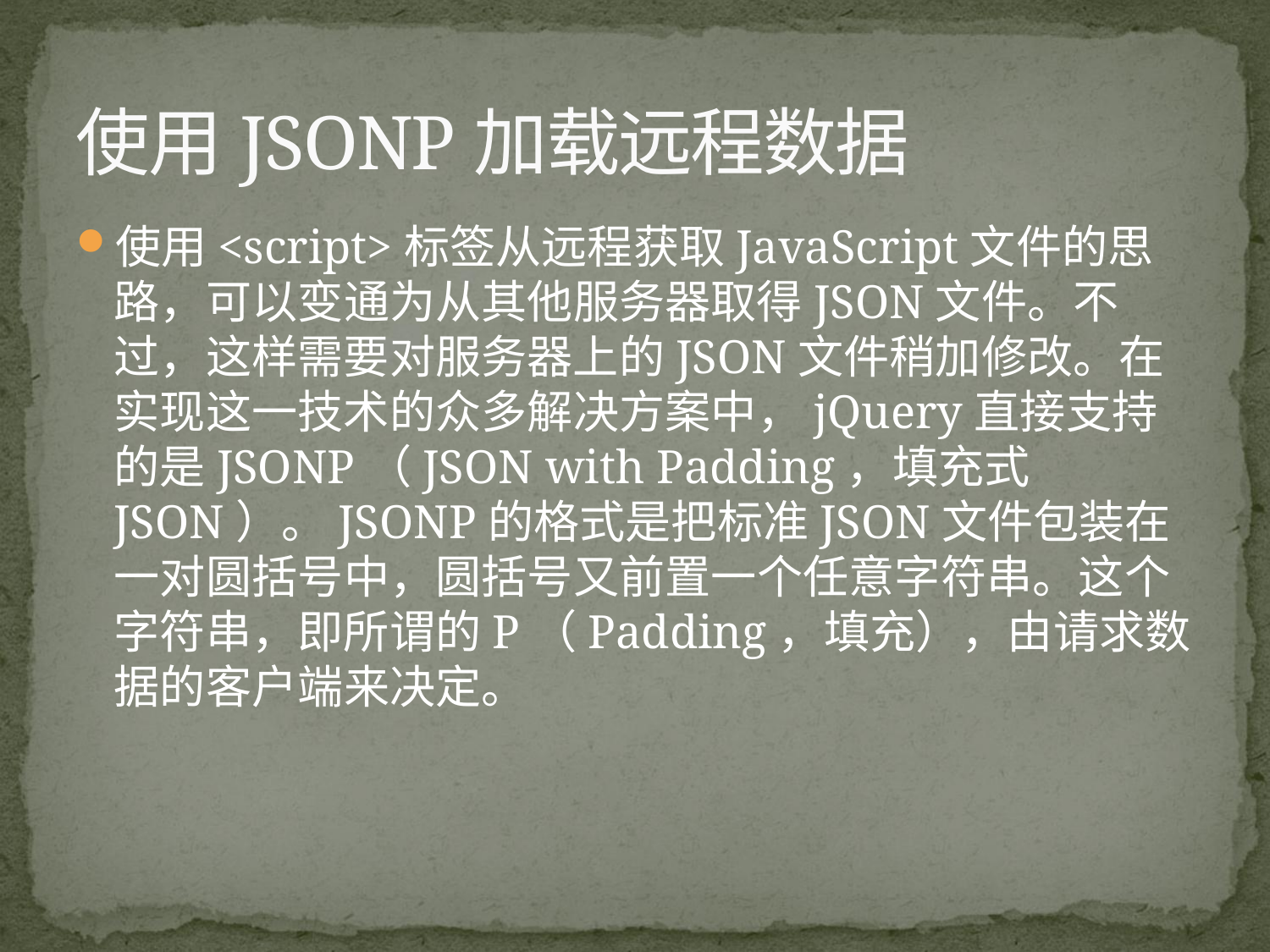

# 使用JSONP加载远程数据
使用<script>标签从远程获取JavaScript文件的思路，可以变通为从其他服务器取得JSON文件。不过，这样需要对服务器上的JSON文件稍加修改。在实现这一技术的众多解决方案中，jQuery直接支持的是JSONP（JSON with Padding，填充式JSON）。JSONP的格式是把标准JSON文件包装在一对圆括号中，圆括号又前置一个任意字符串。这个字符串，即所谓的P（Padding，填充），由请求数据的客户端来决定。